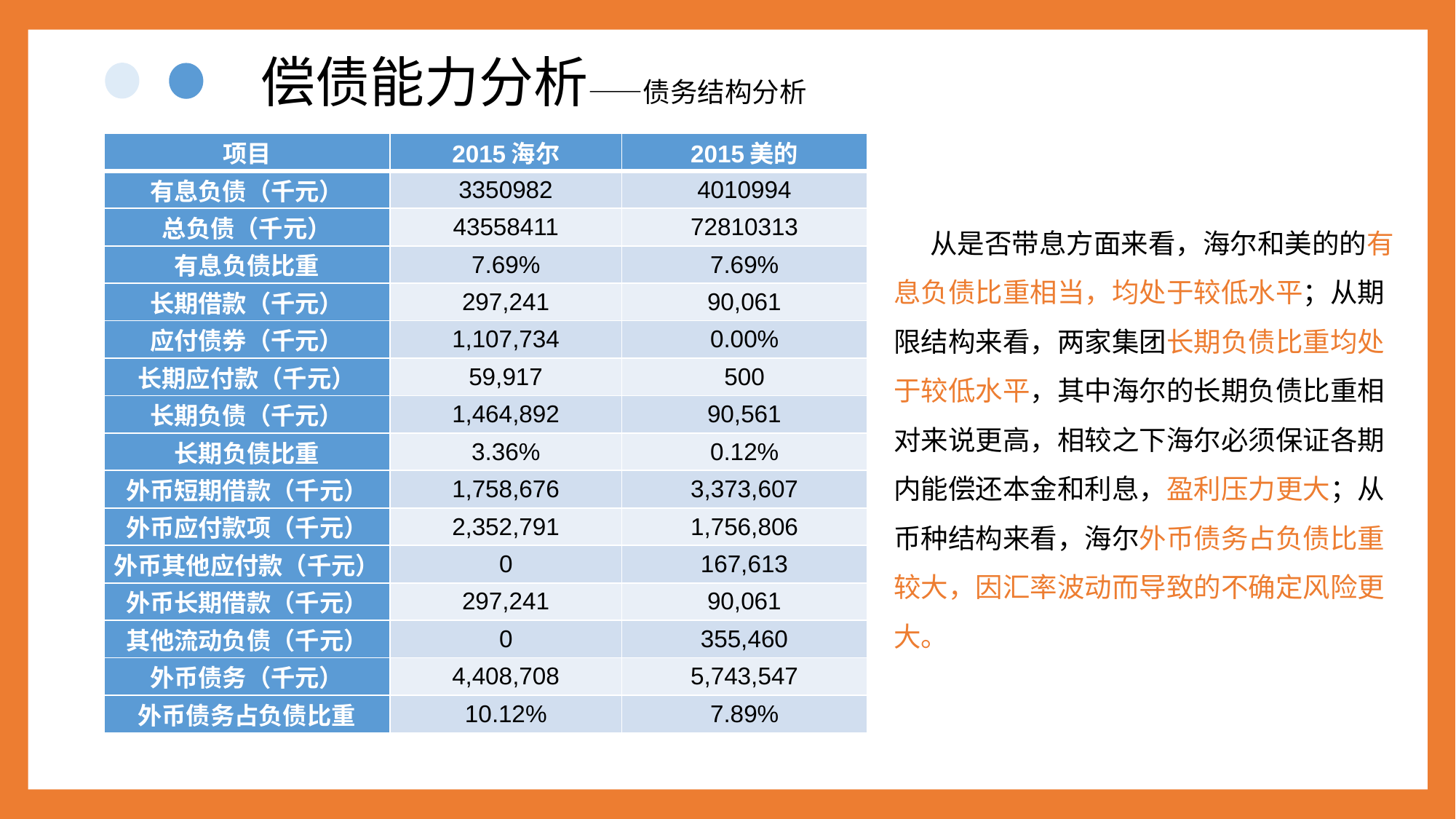

偿债能力分析——债务结构分析

| 项目 | 2015海尔 | 2015美的 |
| --- | --- | --- |
| 有息负债（千元） | 3350982 | 4010994 |
| 总负债（千元） | 43558411 | 72810313 |
| 有息负债比重 | 7.69% | 7.69% |
| 长期借款（千元） | 297,241 | 90,061 |
| 应付债券（千元） | 1,107,734 | 0.00% |
| 长期应付款（千元） | 59,917 | 500 |
| 长期负债（千元） | 1,464,892 | 90,561 |
| 长期负债比重 | 3.36% | 0.12% |
| 外币短期借款（千元） | 1,758,676 | 3,373,607 |
| 外币应付款项（千元） | 2,352,791 | 1,756,806 |
| 外币其他应付款（千元） | 0 | 167,613 |
| 外币长期借款（千元） | 297,241 | 90,061 |
| 其他流动负债（千元） | 0 | 355,460 |
| 外币债务（千元） | 4,408,708 | 5,743,547 |
| 外币债务占负债比重 | 10.12% | 7.89% |
从是否带息方面来看，海尔和美的的有息负债比重相当，均处于较低水平；从期限结构来看，两家集团长期负债比重均处于较低水平，其中海尔的长期负债比重相对来说更高，相较之下海尔必须保证各期内能偿还本金和利息，盈利压力更大；从币种结构来看，海尔外币债务占负债比重较大，因汇率波动而导致的不确定风险更大。